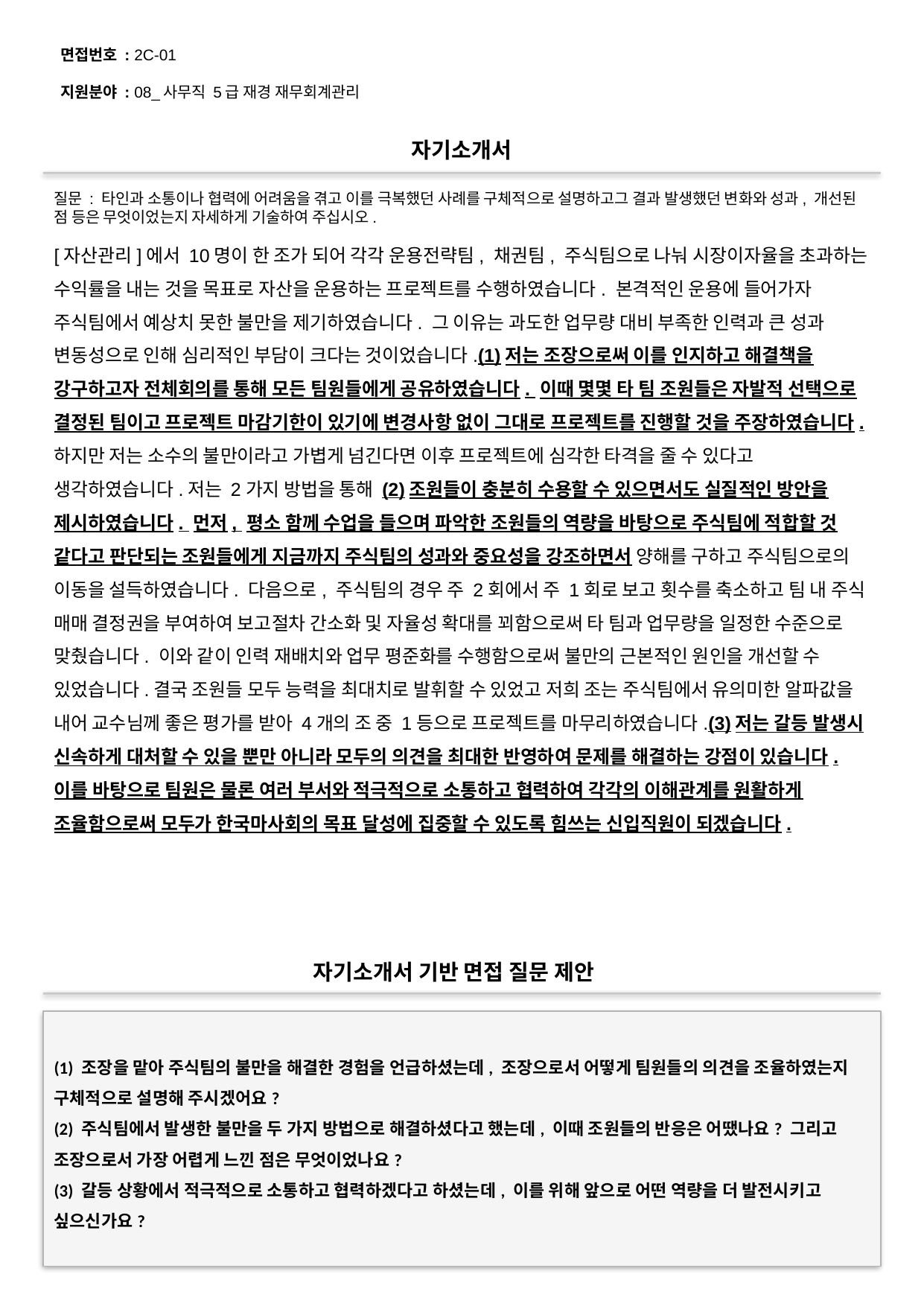

면접번호 : 2C-01

지원분야 : 08_사무직 5급 재경 재무회계관리
#

자기소개서

질문 : 타인과 소통이나 협력에 어려움을 겪고 이를 극복했던 사례를 구체적으로 설명하고그 결과 발생했던 변화와 성과, 개선된 점 등은 무엇이었는지 자세하게 기술하여 주십시오.

[자산관리]에서 10명이 한 조가 되어 각각 운용전략팀, 채권팀, 주식팀으로 나눠 시장이자율을 초과하는 수익률을 내는 것을 목표로 자산을 운용하는 프로젝트를 수행하였습니다. 본격적인 운용에 들어가자 주식팀에서 예상치 못한 불만을 제기하였습니다. 그 이유는 과도한 업무량 대비 부족한 인력과 큰 성과 변동성으로 인해 심리적인 부담이 크다는 것이었습니다.(1)저는 조장으로써 이를 인지하고 해결책을 강구하고자 전체회의를 통해 모든 팀원들에게 공유하였습니다. 이때 몇몇 타 팀 조원들은 자발적 선택으로 결정된 팀이고 프로젝트 마감기한이 있기에 변경사항 없이 그대로 프로젝트를 진행할 것을 주장하였습니다. 하지만 저는 소수의 불만이라고 가볍게 넘긴다면 이후 프로젝트에 심각한 타격을 줄 수 있다고 생각하였습니다.저는 2가지 방법을 통해 (2)조원들이 충분히 수용할 수 있으면서도 실질적인 방안을 제시하였습니다. 먼저, 평소 함께 수업을 들으며 파악한 조원들의 역량을 바탕으로 주식팀에 적합할 것 같다고 판단되는 조원들에게 지금까지 주식팀의 성과와 중요성을 강조하면서 양해를 구하고 주식팀으로의 이동을 설득하였습니다. 다음으로, 주식팀의 경우 주 2회에서 주 1회로 보고 횟수를 축소하고 팀 내 주식 매매 결정권을 부여하여 보고절차 간소화 및 자율성 확대를 꾀함으로써 타 팀과 업무량을 일정한 수준으로 맞췄습니다. 이와 같이 인력 재배치와 업무 평준화를 수행함으로써 불만의 근본적인 원인을 개선할 수 있었습니다.결국 조원들 모두 능력을 최대치로 발휘할 수 있었고 저희 조는 주식팀에서 유의미한 알파값을 내어 교수님께 좋은 평가를 받아 4개의 조 중 1등으로 프로젝트를 마무리하였습니다.(3)저는 갈등 발생시 신속하게 대처할 수 있을 뿐만 아니라 모두의 의견을 최대한 반영하여 문제를 해결하는 강점이 있습니다. 이를 바탕으로 팀원은 물론 여러 부서와 적극적으로 소통하고 협력하여 각각의 이해관계를 원활하게 조율함으로써 모두가 한국마사회의 목표 달성에 집중할 수 있도록 힘쓰는 신입직원이 되겠습니다.

자기소개서 기반 면접 질문 제안

(1) 조장을 맡아 주식팀의 불만을 해결한 경험을 언급하셨는데, 조장으로서 어떻게 팀원들의 의견을 조율하였는지 구체적으로 설명해 주시겠어요?
(2) 주식팀에서 발생한 불만을 두 가지 방법으로 해결하셨다고 했는데, 이때 조원들의 반응은 어땠나요? 그리고 조장으로서 가장 어렵게 느낀 점은 무엇이었나요?
(3) 갈등 상황에서 적극적으로 소통하고 협력하겠다고 하셨는데, 이를 위해 앞으로 어떤 역량을 더 발전시키고 싶으신가요?